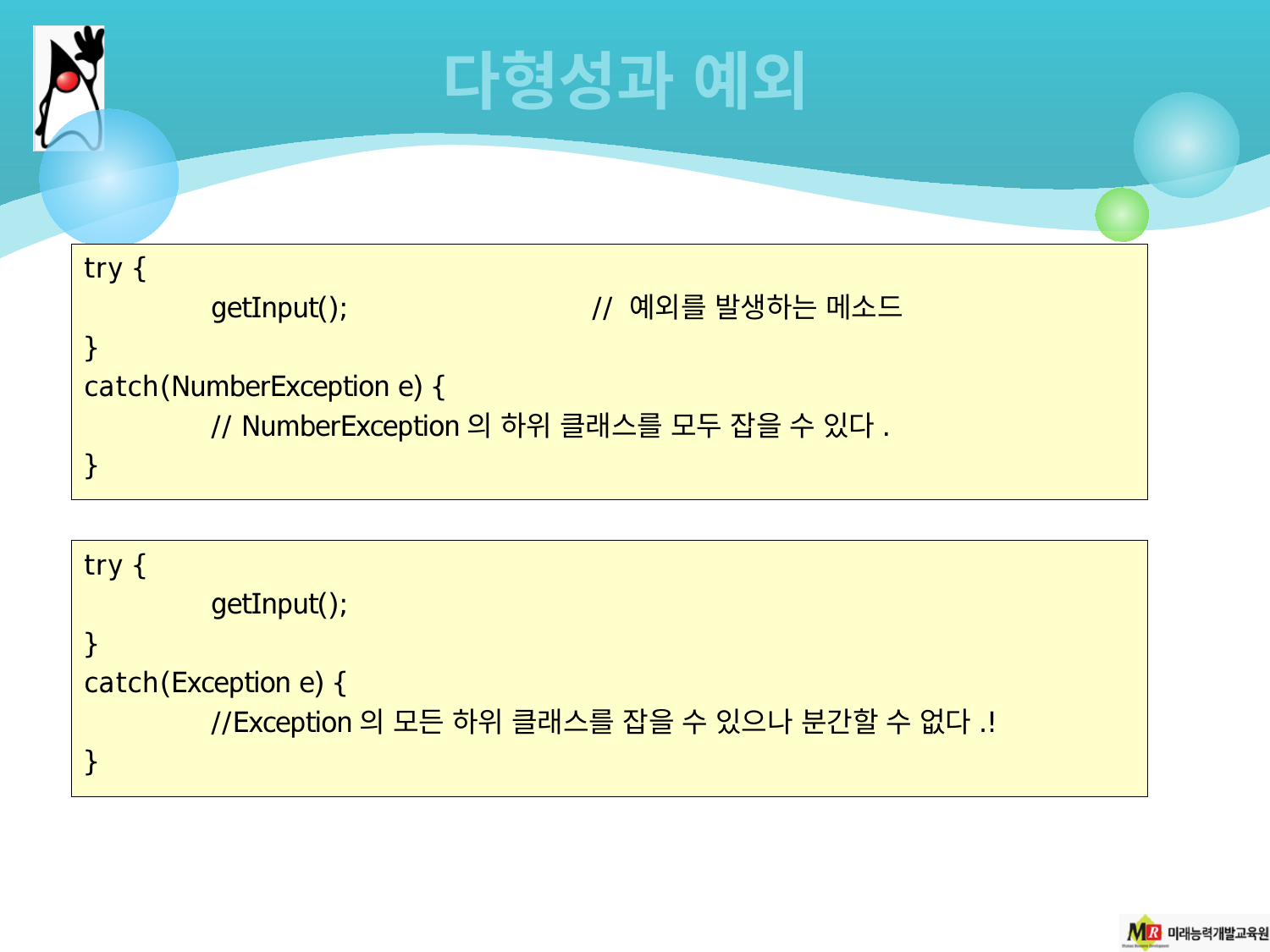

# 다형성과 예외
try {
	getInput();		// 예외를 발생하는 메소드
}
catch(NumberException e) {
	// NumberException의 하위 클래스를 모두 잡을 수 있다.
}
try {
	getInput();
}
catch(Exception e) {
	//Exception의 모든 하위 클래스를 잡을 수 있으나 분간할 수 없다.!
}